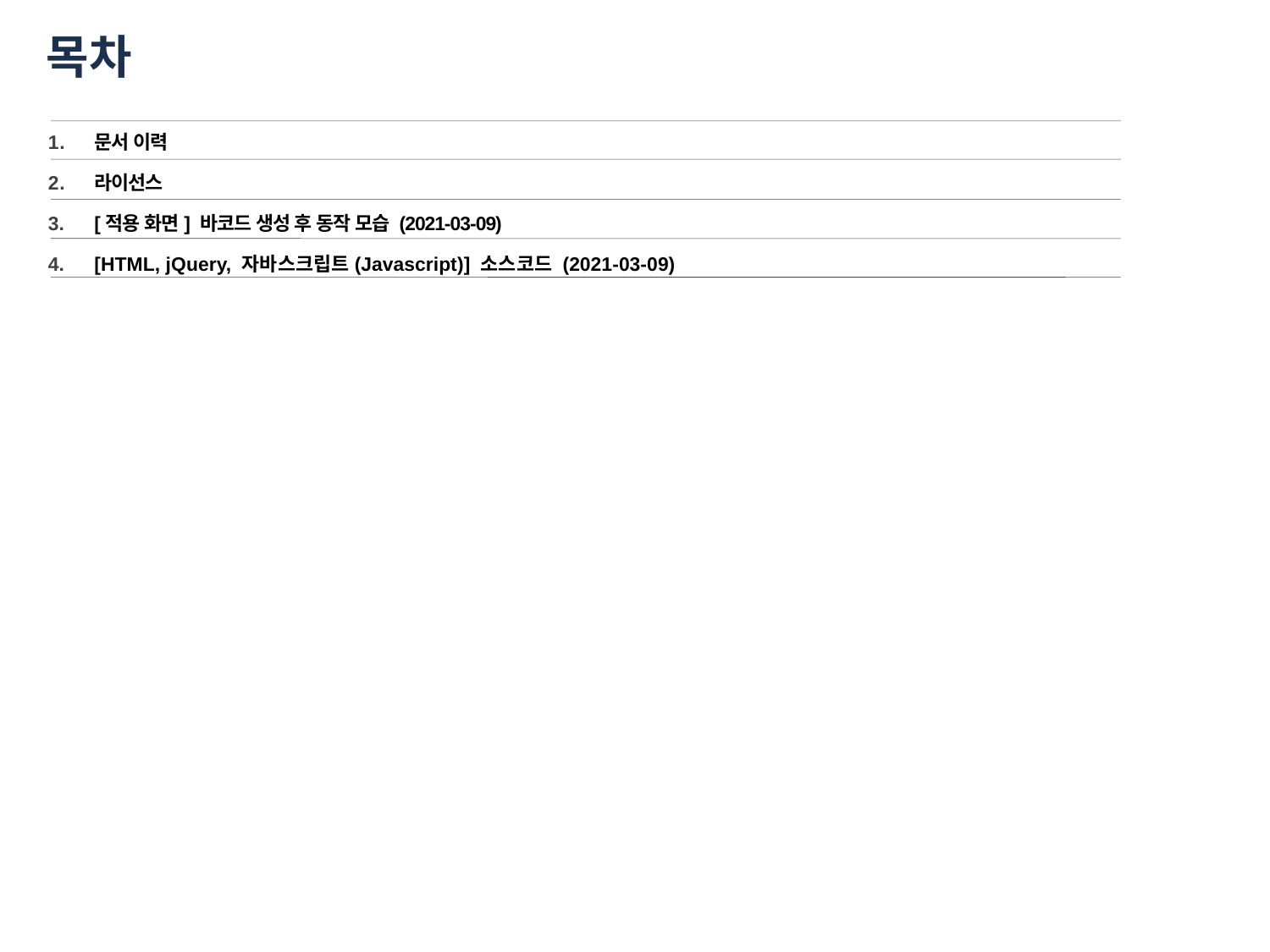

목차
문서 이력
라이선스
[적용 화면] 바코드 생성 후 동작 모습 (2021-03-09)
[HTML, jQuery, 자바스크립트(Javascript)] 소스코드 (2021-03-09)